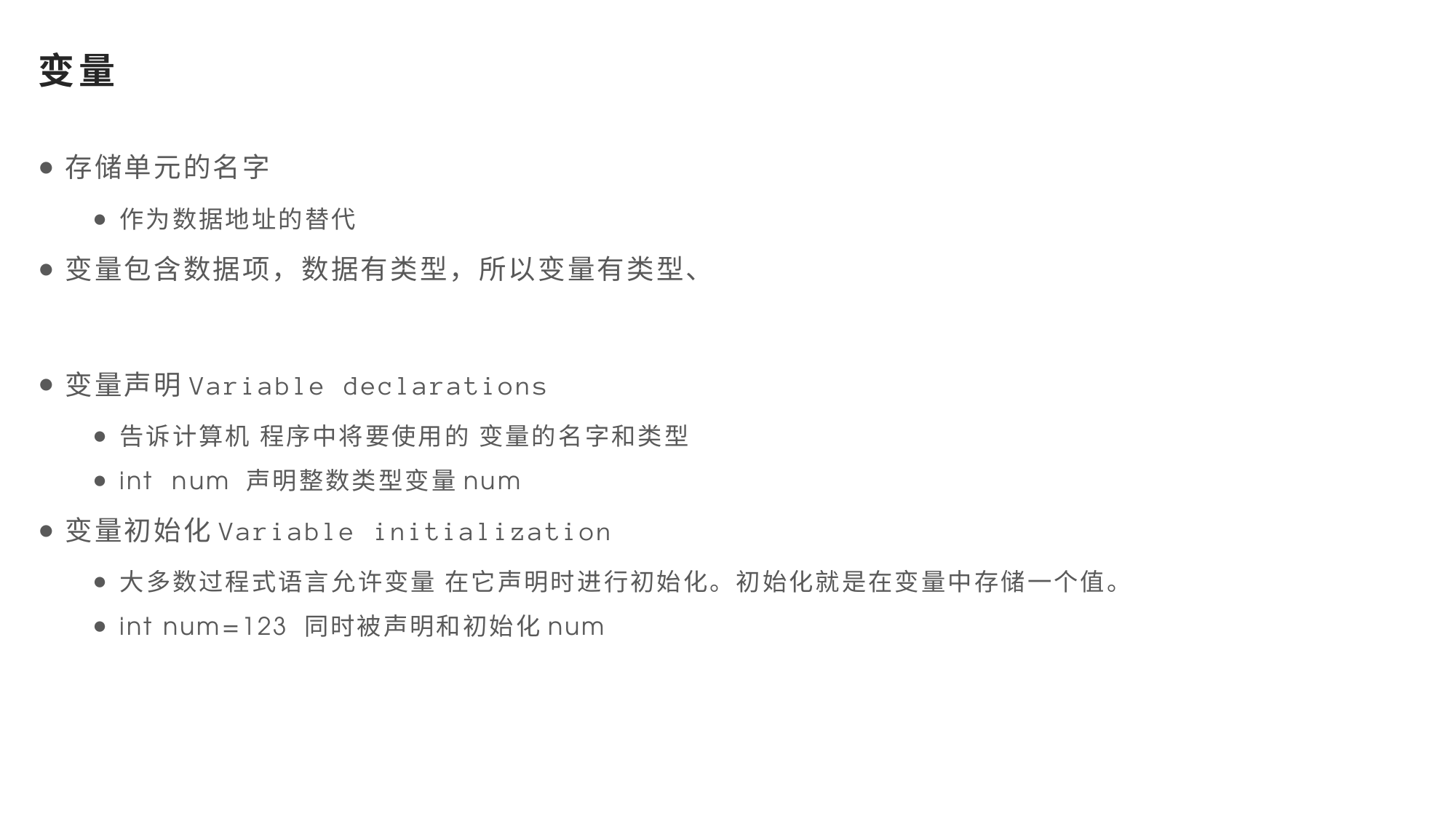

# 变量
存储单元的名字
作为数据地址的替代
变量包含数据项，数据有类型，所以变量有类型、

变量声明Variable declarations
告诉计算机 程序中将要使用的 变量的名字和类型
int  num 声明整数类型变量num
变量初始化Variable initialization
大多数过程式语言允许变量 在它声明时进行初始化。初始化就是在变量中存储一个值。
int num=123 同时被声明和初始化num